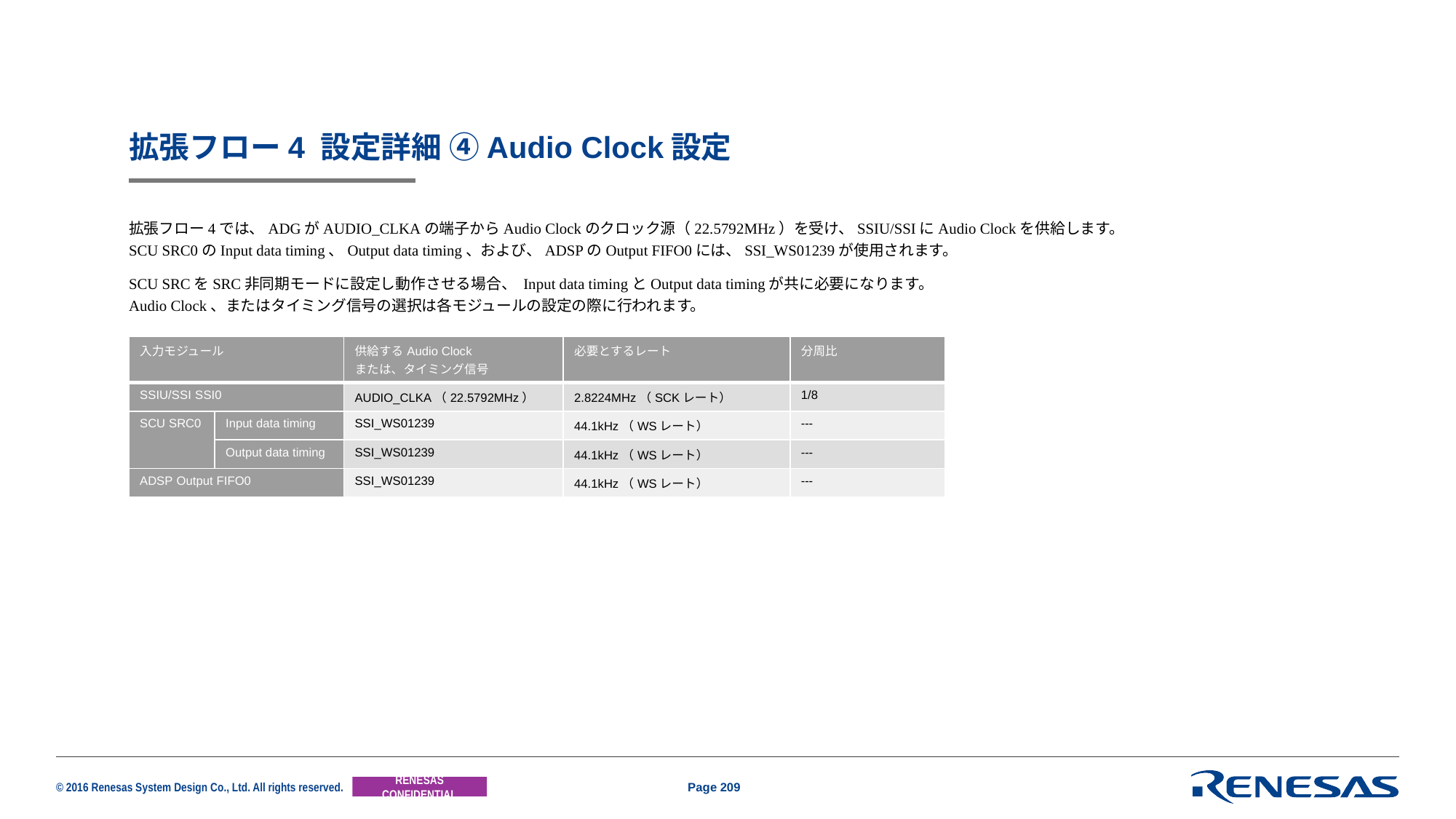

# 拡張フロー4 設定詳細 ④Audio Clock設定
拡張フロー4では、ADGがAUDIO_CLKAの端子からAudio Clockのクロック源（22.5792MHz）を受け、SSIU/SSIにAudio Clockを供給します。
SCU SRC0のInput data timing、Output data timing、および、ADSPのOutput FIFO0には、SSI_WS01239が使用されます。
SCU SRCをSRC非同期モードに設定し動作させる場合、 Input data timingとOutput data timingが共に必要になります。
Audio Clock、またはタイミング信号の選択は各モジュールの設定の際に行われます。
| 入力モジュール |  | 供給するAudio Clock または、タイミング信号 | 必要とするレート | 分周比 |
| --- | --- | --- | --- | --- |
| SSIU/SSI SSI0 |  | AUDIO\_CLKA（22.5792MHz） | 2.8224MHz（SCKレート） | 1/8 |
| SCU SRC0 | Input data timing | SSI\_WS01239 | 44.1kHz（WSレート） | --- |
|  | Output data timing | SSI\_WS01239 | 44.1kHz（WSレート） | --- |
| ADSP Output FIFO0 |  | SSI\_WS01239 | 44.1kHz（WSレート） | --- |
Page 209